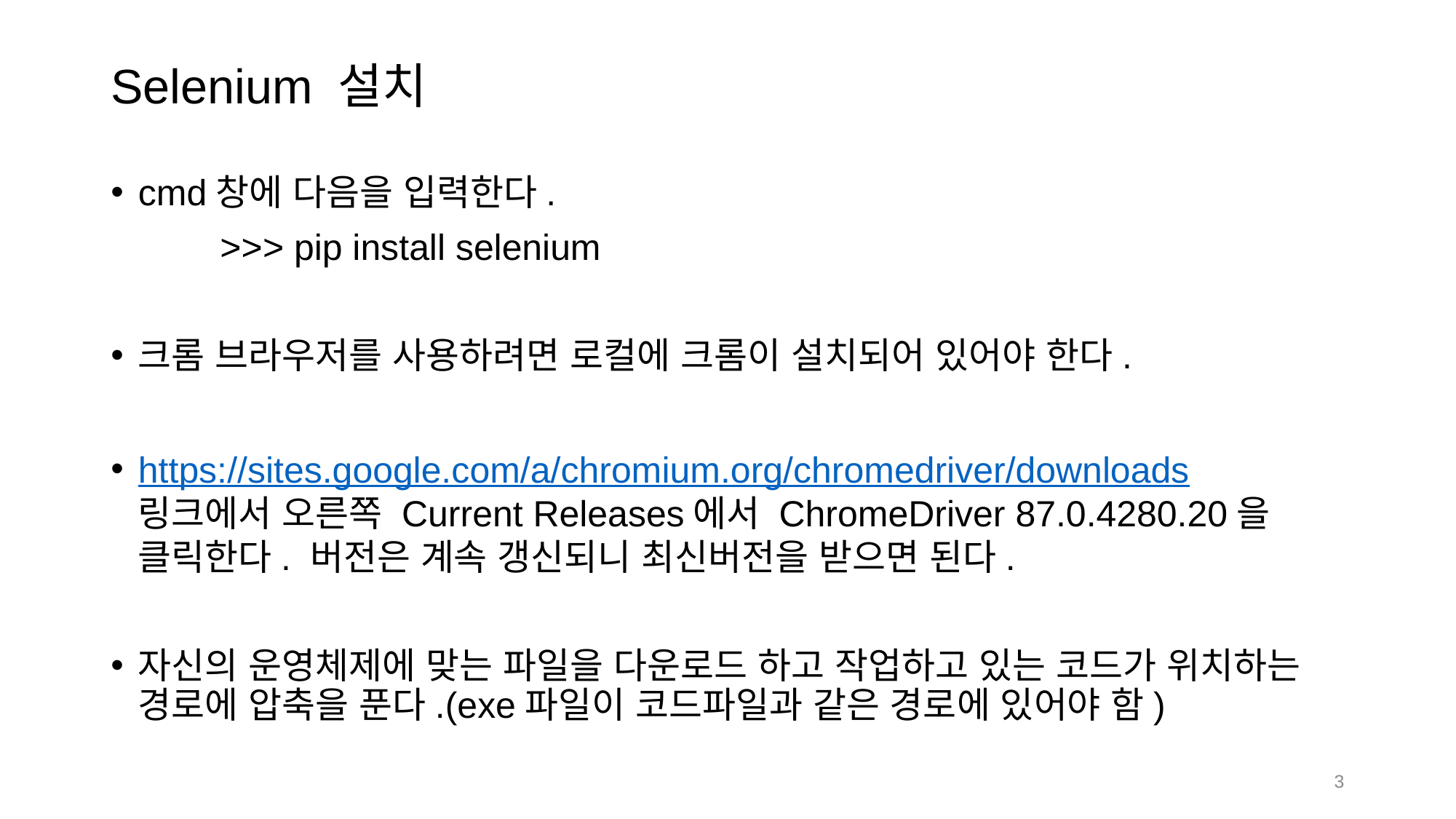

# Selenium 설치
cmd창에 다음을 입력한다.
	>>> pip install selenium

크롬 브라우저를 사용하려면 로컬에 크롬이 설치되어 있어야 한다.

https://sites.google.com/a/chromium.org/chromedriver/downloads  링크에서 오른쪽 Current Releases에서 ChromeDriver 87.0.4280.20을 클릭한다. 버전은 계속 갱신되니 최신버전을 받으면 된다.

자신의 운영체제에 맞는 파일을 다운로드 하고 작업하고 있는 코드가 위치하는 경로에 압축을 푼다.(exe파일이 코드파일과 같은 경로에 있어야 함)

3